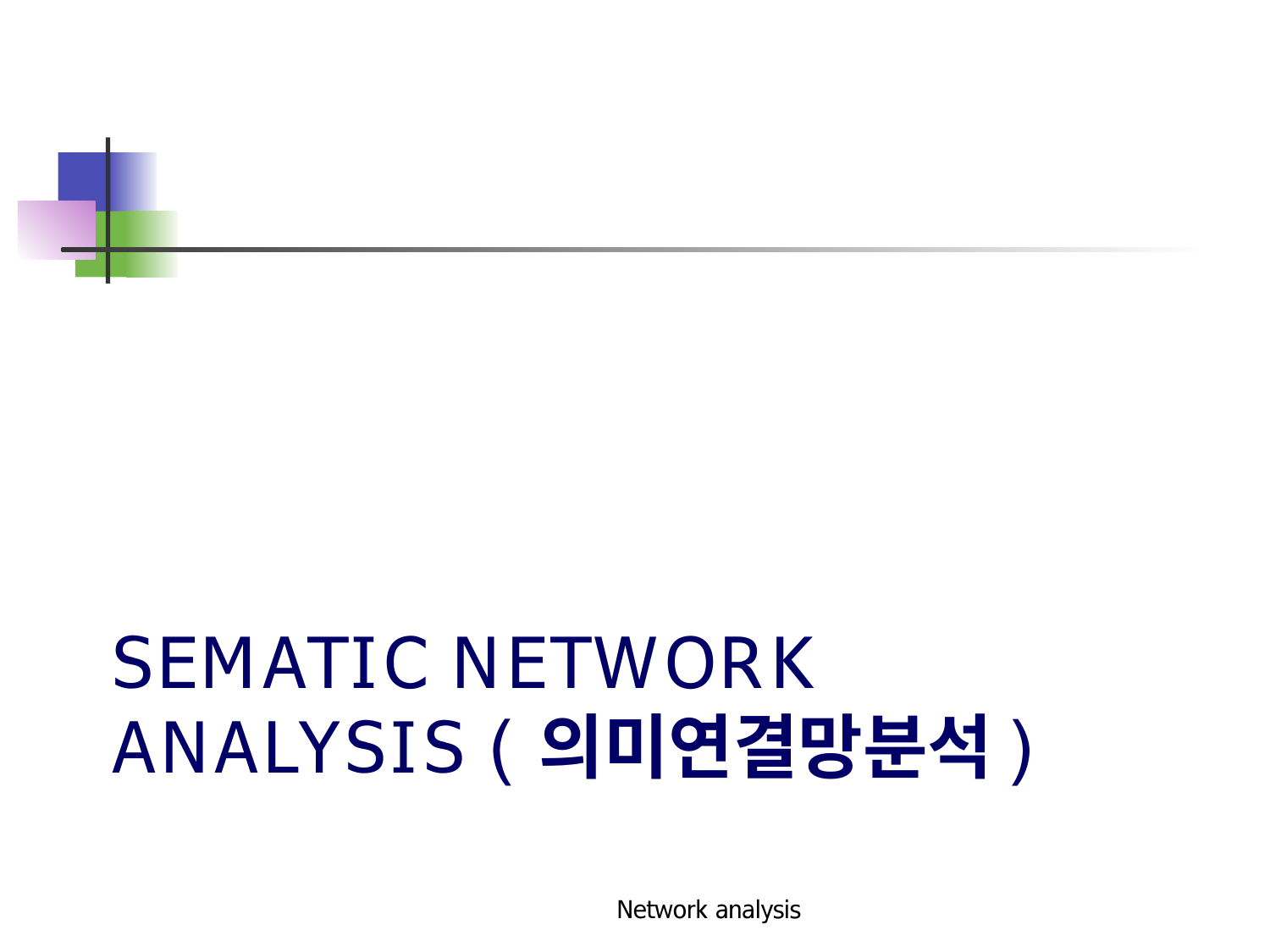

# Sematic network analysis (의미연결망분석)
Network analysis